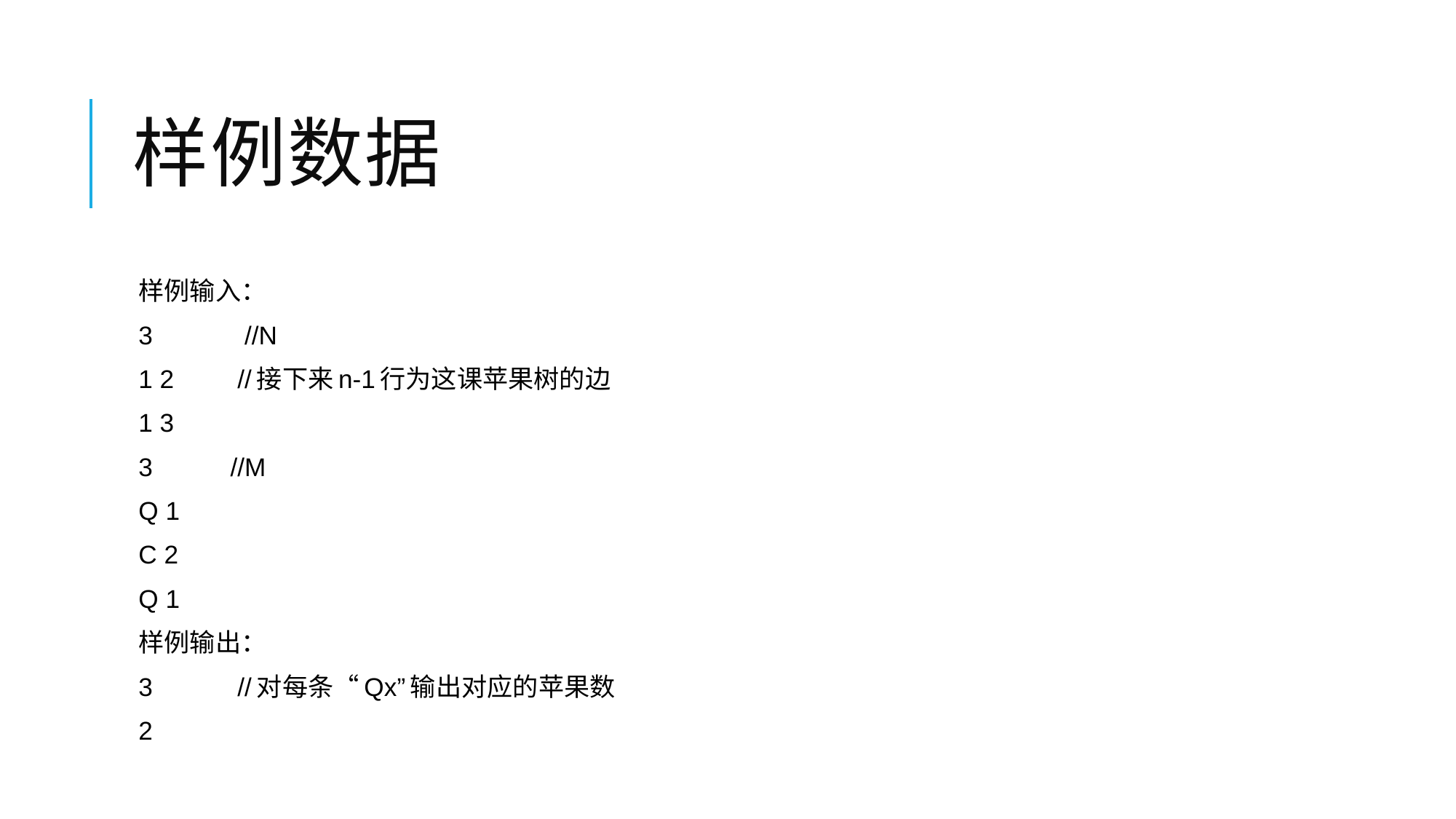

# 样例数据
样例输入：
3             //N
1 2         //接下来n-1行为这课苹果树的边
1 3
3           //M
Q 1
C 2
Q 1
样例输出：
3            //对每条“Qx”输出对应的苹果数
2